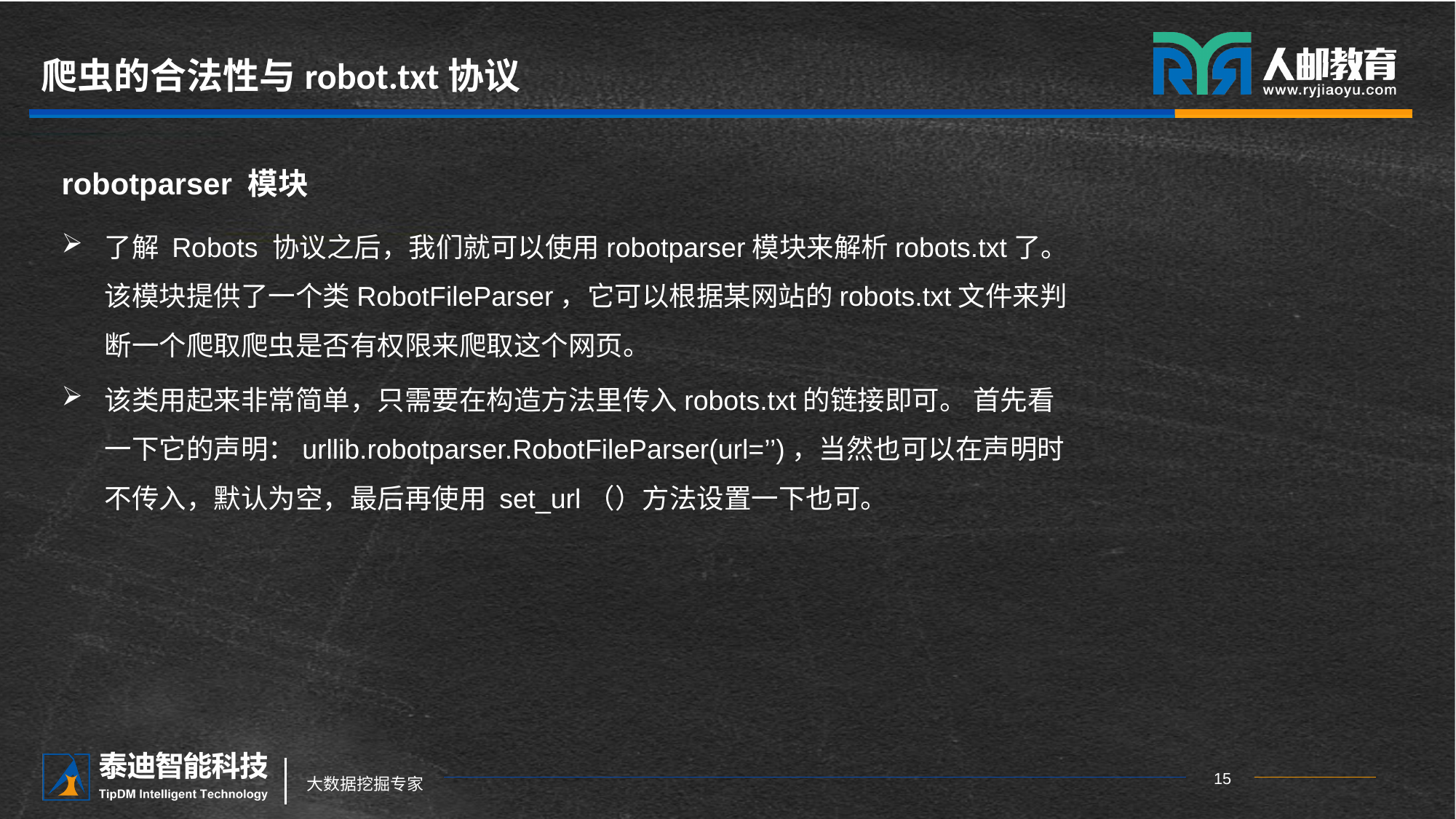

# 爬虫的合法性与robot.txt协议

robotparser 模块
了解 Robots 协议之后，我们就可以使用robotparser模块来解析robots.txt了。 该模块提供了一个类RobotFileParser，它可以根据某网站的robots.txt文件来判断一个爬取爬虫是否有权限来爬取这个网页。
该类用起来非常简单，只需要在构造方法里传入robots.txt的链接即可。 首先看一下它的声明：urllib.robotparser.RobotFileParser(url=’’)，当然也可以在声明时不传入，默认为空，最后再使用 set_url（）方法设置一下也可。